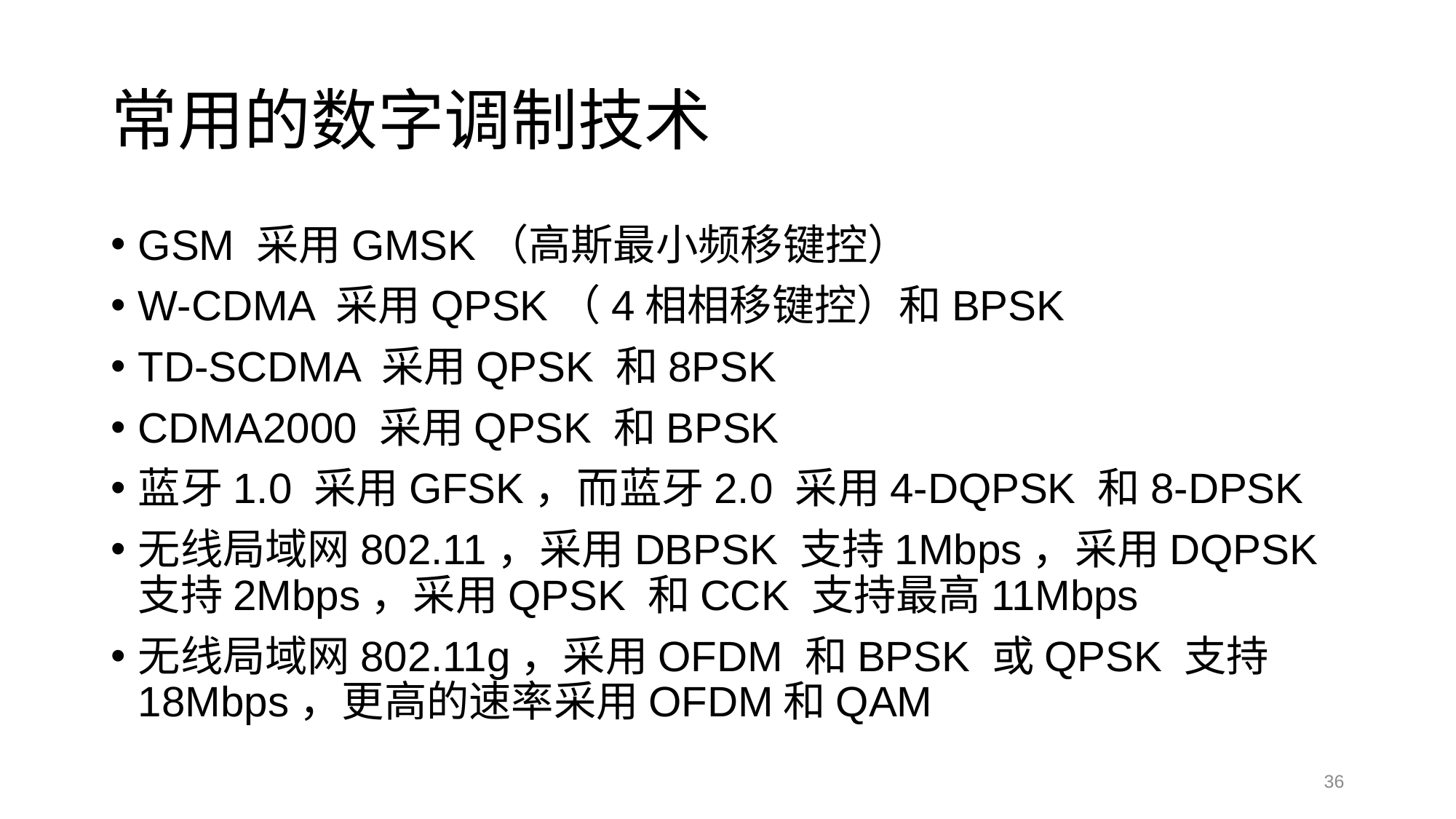

# 常用的数字调制技术
GSM 采用GMSK（高斯最小频移键控）
W-CDMA 采用QPSK（4相相移键控）和BPSK
TD-SCDMA 采用QPSK 和8PSK
CDMA2000 采用QPSK 和BPSK
蓝牙1.0 采用GFSK，而蓝牙2.0 采用4-DQPSK 和8-DPSK
无线局域网802.11，采用DBPSK 支持1Mbps，采用DQPSK 支持2Mbps，采用QPSK 和CCK 支持最高11Mbps
无线局域网802.11g，采用OFDM 和BPSK 或QPSK 支持18Mbps，更高的速率采用OFDM和QAM
36